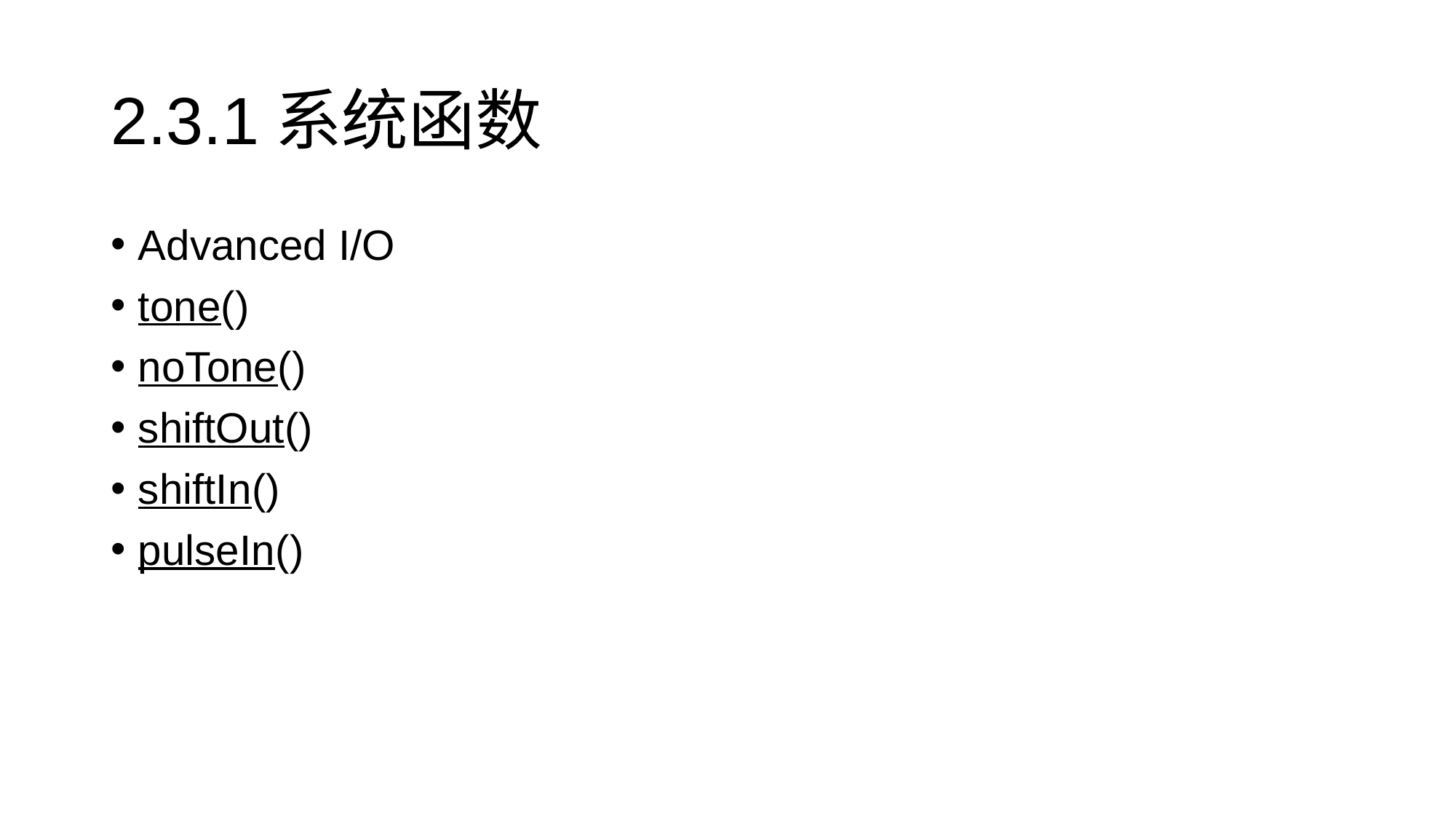

# 2.3.1系统函数
Advanced I/O
tone()
noTone()
shiftOut()
shiftIn()
pulseIn()